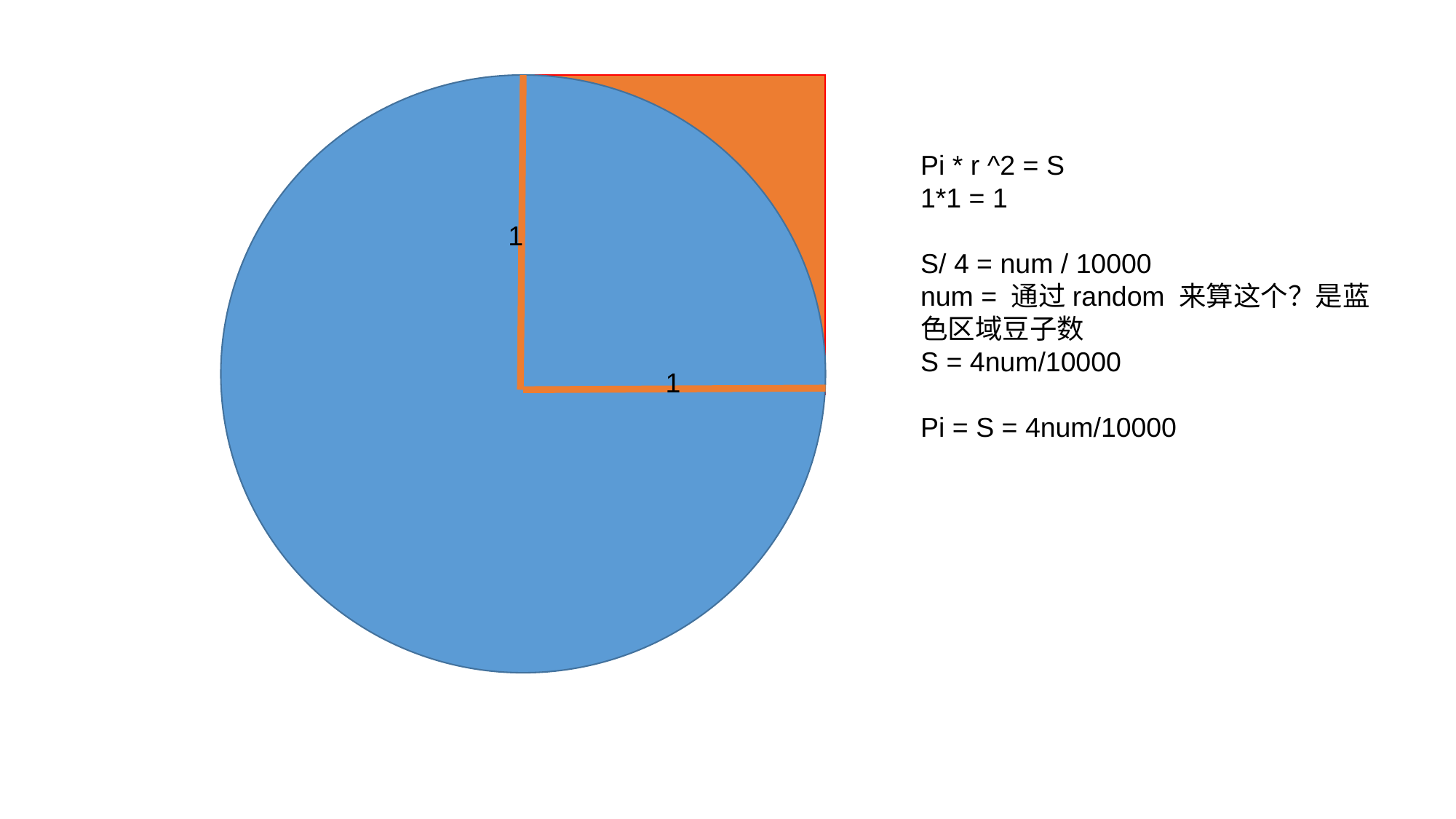

Pi * r ^2 = S
1*1 = 1

S/ 4 = num / 10000
num = 通过random 来算这个？是蓝色区域豆子数
S = 4num/10000

Pi = S = 4num/10000

1
1